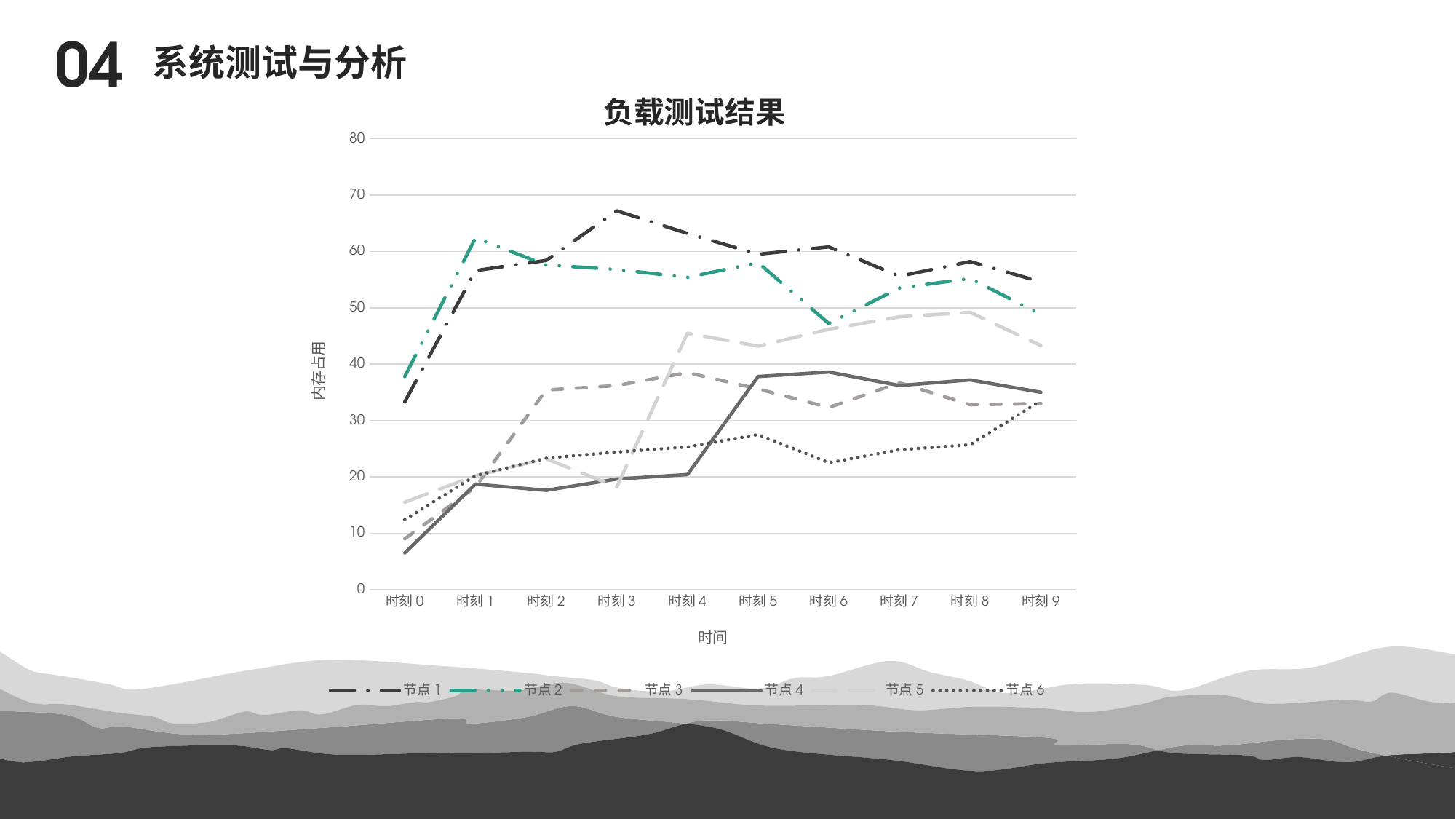

04
系统测试与分析
负载测试结果

### Chart

| Category | 节点1 | 节点2 | 节点3 | 节点4 | 节点5 | 节点6 |
|---|---|---|---|---|---|---|
| 时刻0 | 33.3 | 37.8 | 9.0 | 6.5 | 15.5 | 12.4 |
| 时刻1 | 56.6 | 62.4 | 18.2 | 18.7 | 20.2 | 20.2 |
| 时刻2 | 58.4 | 57.6 | 35.4 | 17.6 | 23.2 | 23.3 |
| 时刻3 | 67.2 | 56.8 | 36.2 | 19.6 | 18.2 | 24.4 |
| 时刻4 | 63.2 | 55.4 | 38.5 | 20.4 | 45.5 | 25.3 |
| 时刻5 | 59.5 | 58.0 | 35.6 | 37.8 | 43.2 | 27.5 |
| 时刻6 | 60.8 | 47.2 | 32.3 | 38.6 | 46.2 | 22.5 |
| 时刻7 | 55.6 | 53.5 | 36.7 | 36.2 | 48.4 | 24.8 |
| 时刻8 | 58.2 | 55.2 | 32.8 | 37.2 | 49.2 | 25.7 |
| 时刻9 | 54.6 | 48.8 | 33.0 | 35.0 | 43.3 | 33.5 |